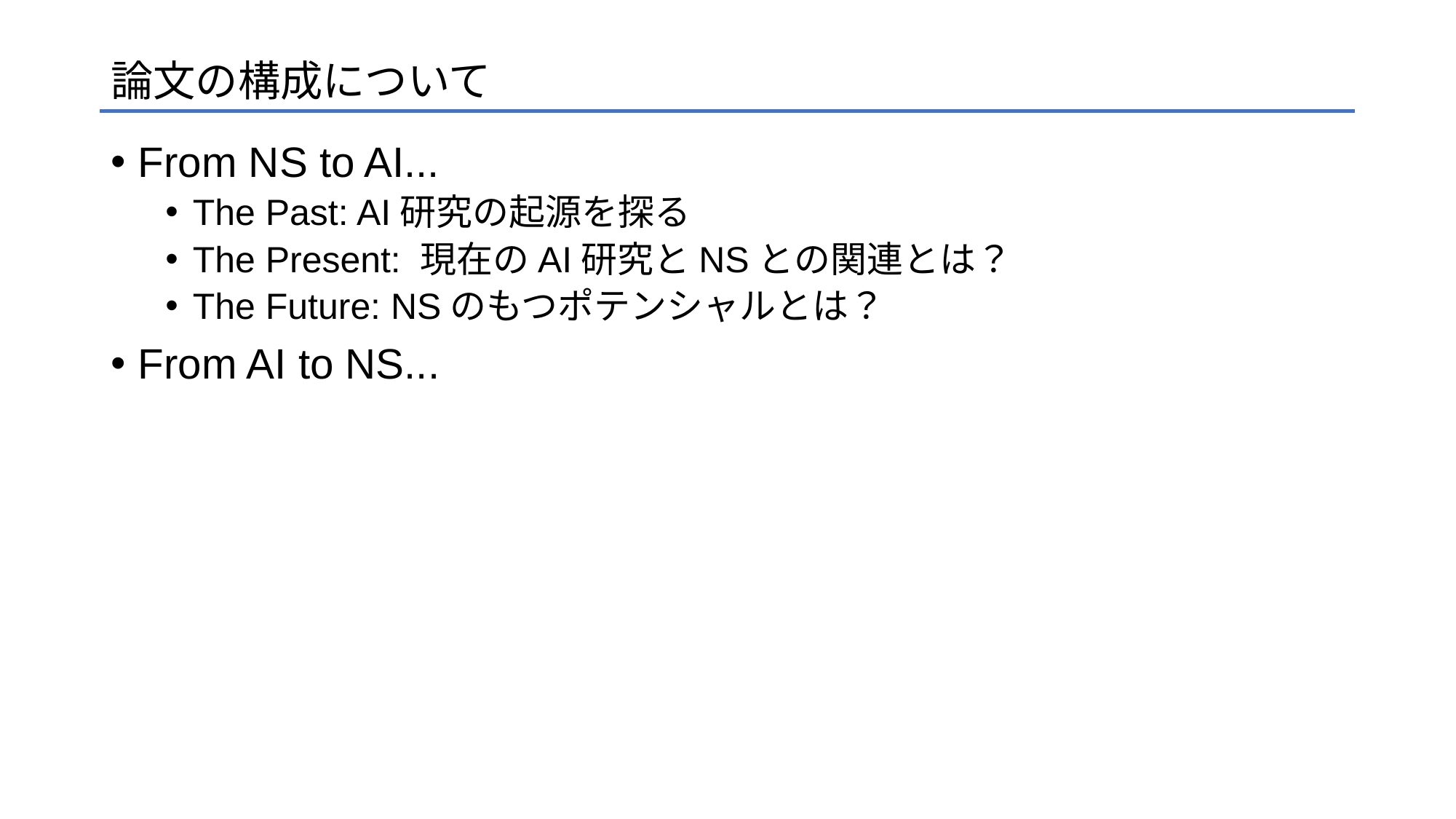

# 論文の構成について
From NS to AI...
The Past: AI研究の起源を探る
The Present: 現在のAI研究とNSとの関連とは？
The Future: NSのもつポテンシャルとは？
From AI to NS...